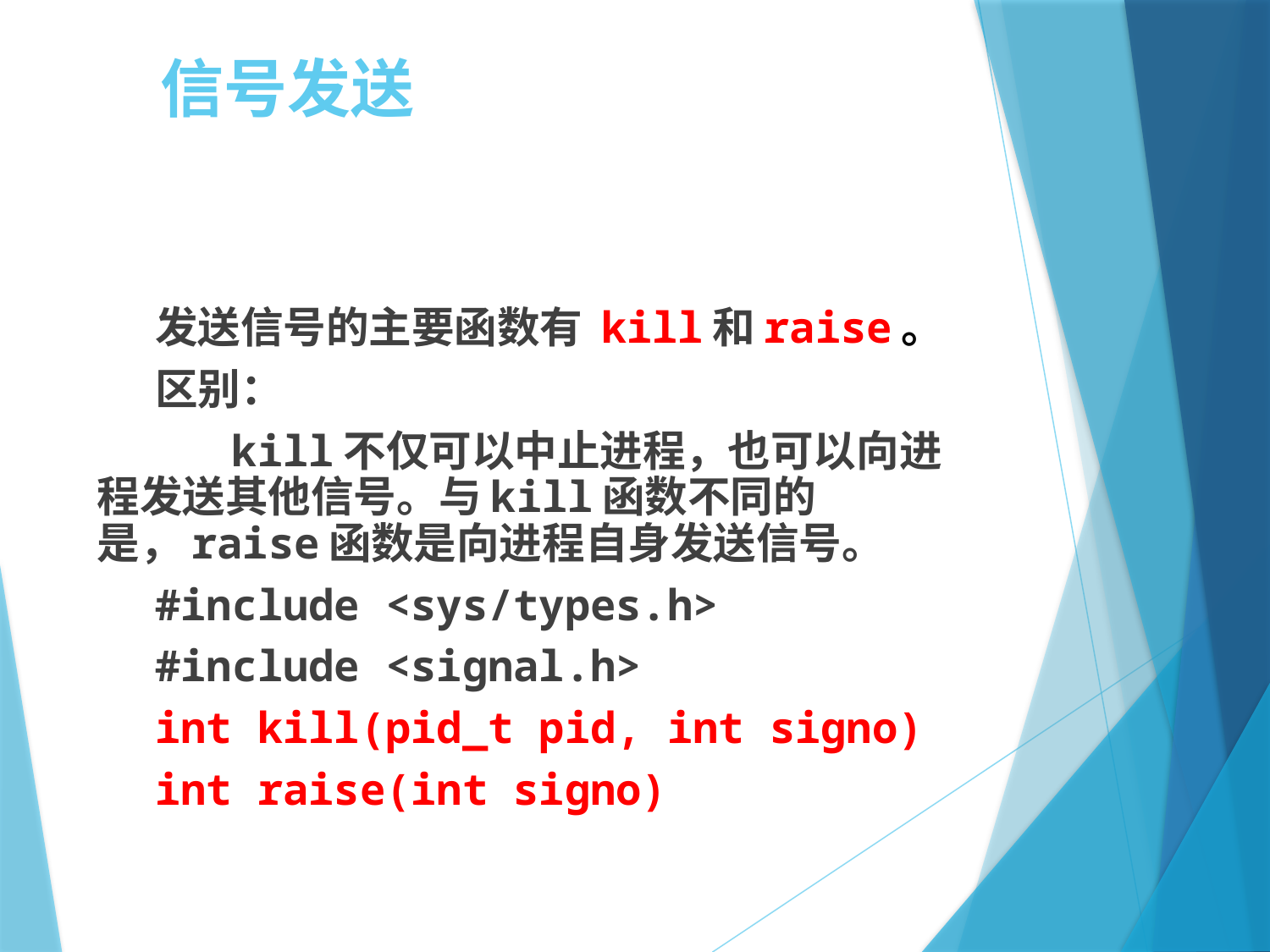

# 信号发送
发送信号的主要函数有 kill和raise。
区别：
   kill不仅可以中止进程，也可以向进程发送其他信号。与kill函数不同的是，raise函数是向进程自身发送信号。
#include <sys/types.h>
#include <signal.h>
int kill(pid_t pid, int signo)
int raise(int signo)